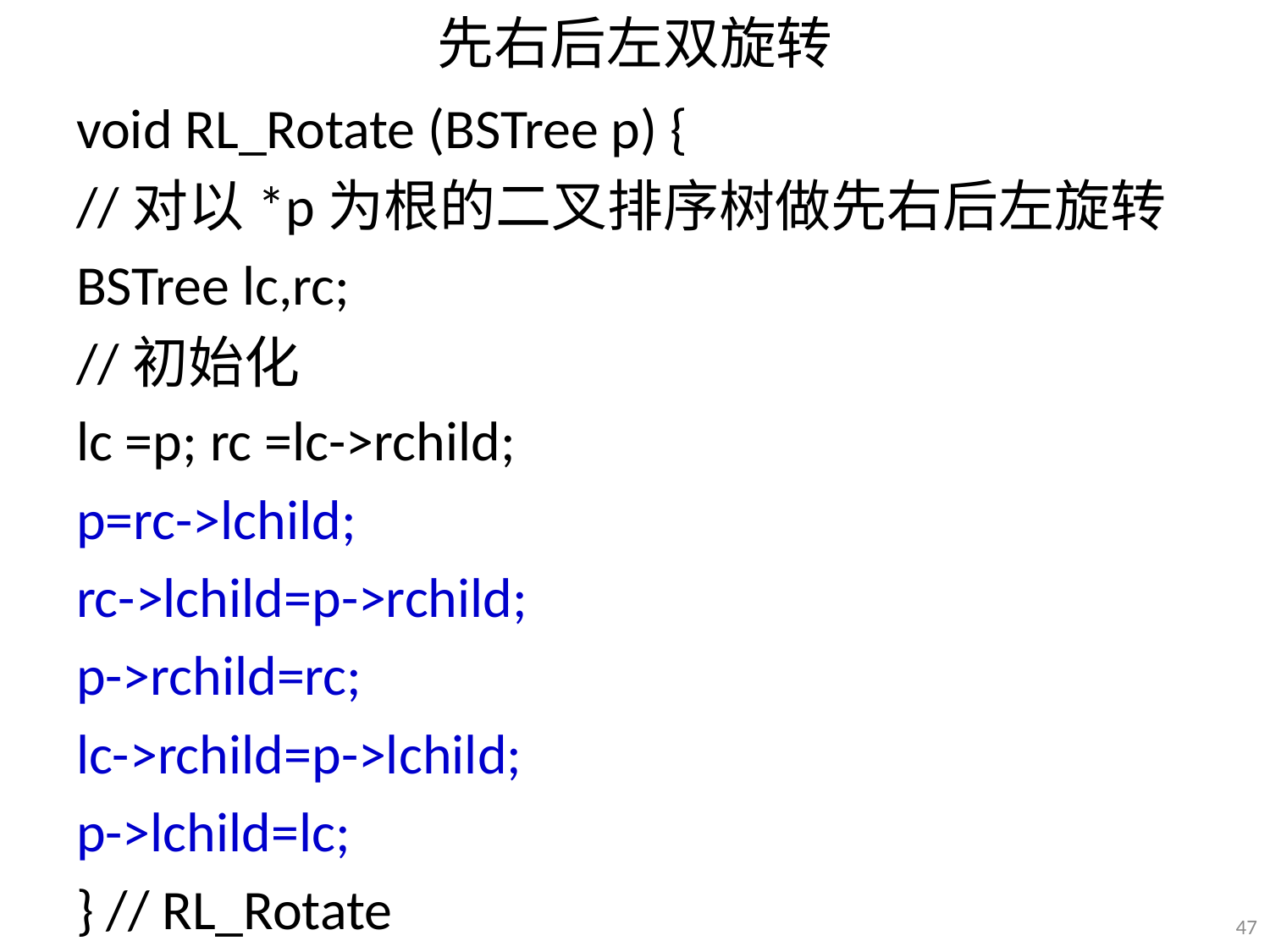

# 先右后左双旋转
void RL_Rotate (BSTree p) {
//对以*p为根的二叉排序树做先右后左旋转
BSTree lc,rc;
//初始化
lc =p; rc =lc->rchild;
p=rc->lchild;
rc->lchild=p->rchild;
p->rchild=rc;
lc->rchild=p->lchild;
p->lchild=lc;
} // RL_Rotate
47